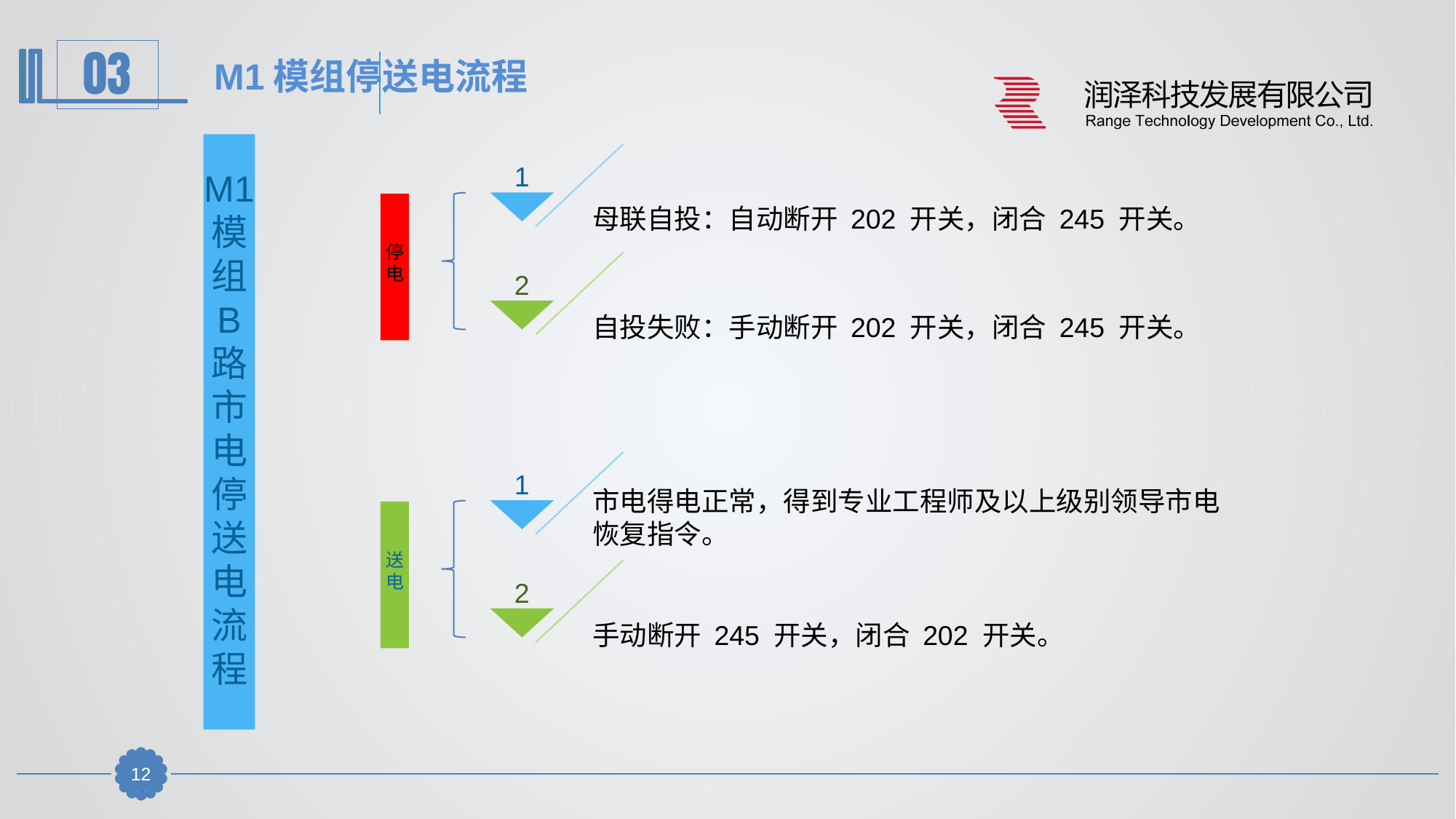

M1模组停送电流程
1
母联自投：自动断开 202 开关，闭合 245 开关。

M1
模组 B 路市电停送电流程

停电
2
自投失败：手动断开 202 开关，闭合 245 开关。

1
市电得电正常，得到专业工程师及以上级别领导市电恢复指令。

送电
2
手动断开 245 开关，闭合 202 开关。

12